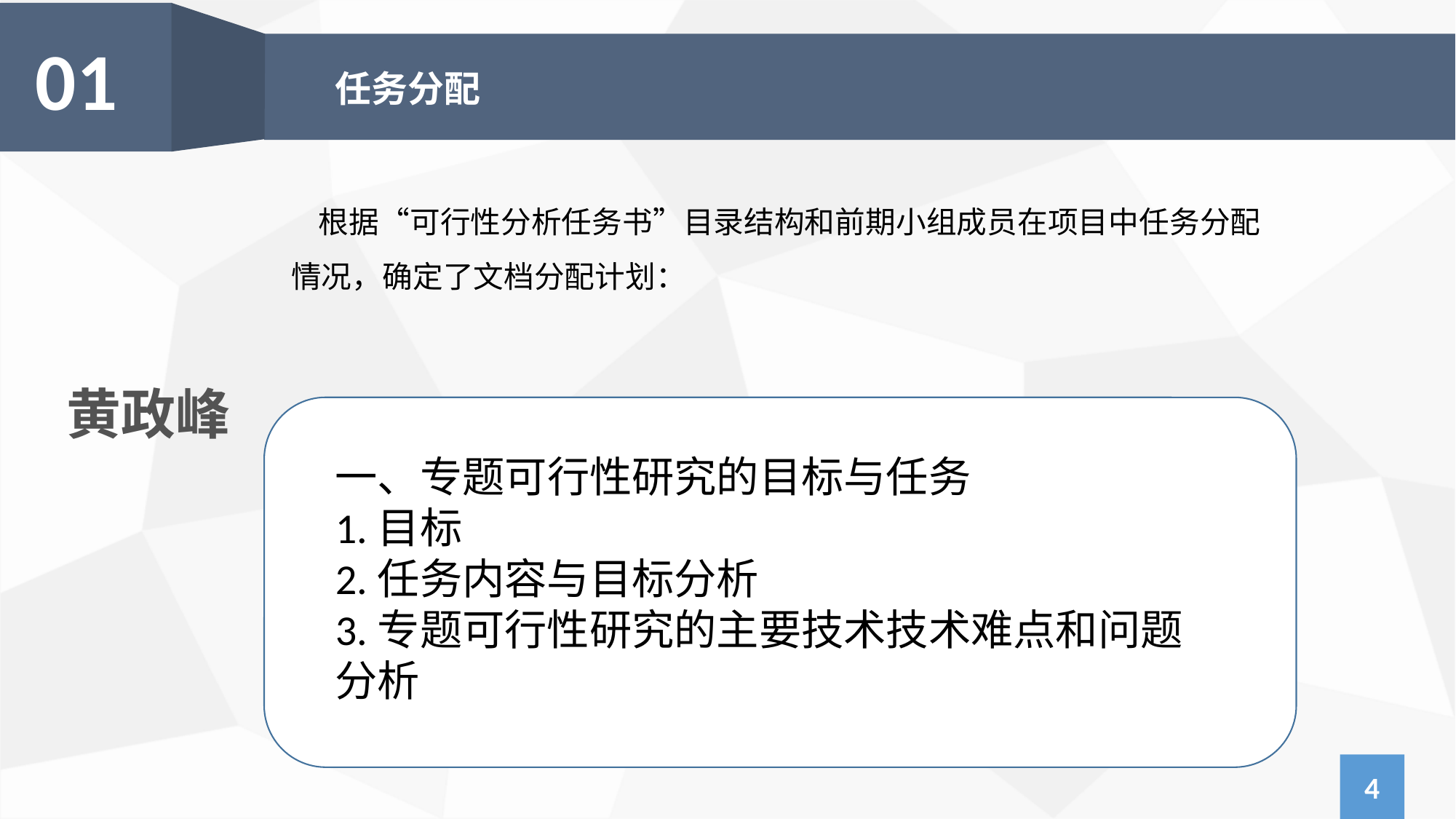

01

任务分配
   根据“可行性分析任务书”目录结构和前期小组成员在项目中任务分配情况，确定了文档分配计划：
黄政峰

一、专题可行性研究的目标与任务
1.目标
2.任务内容与目标分析
3.专题可行性研究的主要技术技术难点和问题分析

4